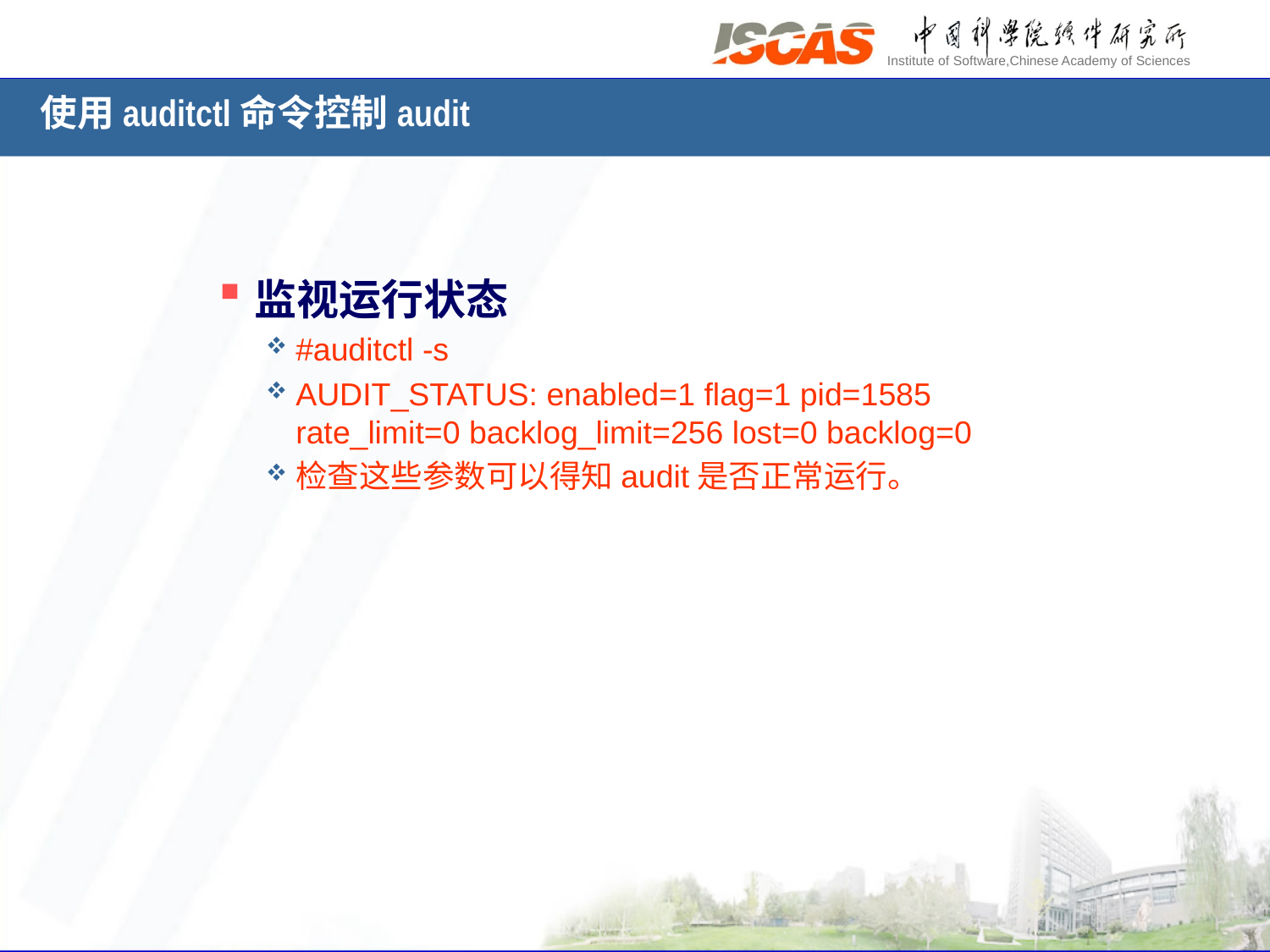

使用auditctl命令控制audit
监视运行状态
#auditctl -s
AUDIT_STATUS: enabled=1 flag=1 pid=1585 rate_limit=0 backlog_limit=256 lost=0 backlog=0
检查这些参数可以得知audit是否正常运行。